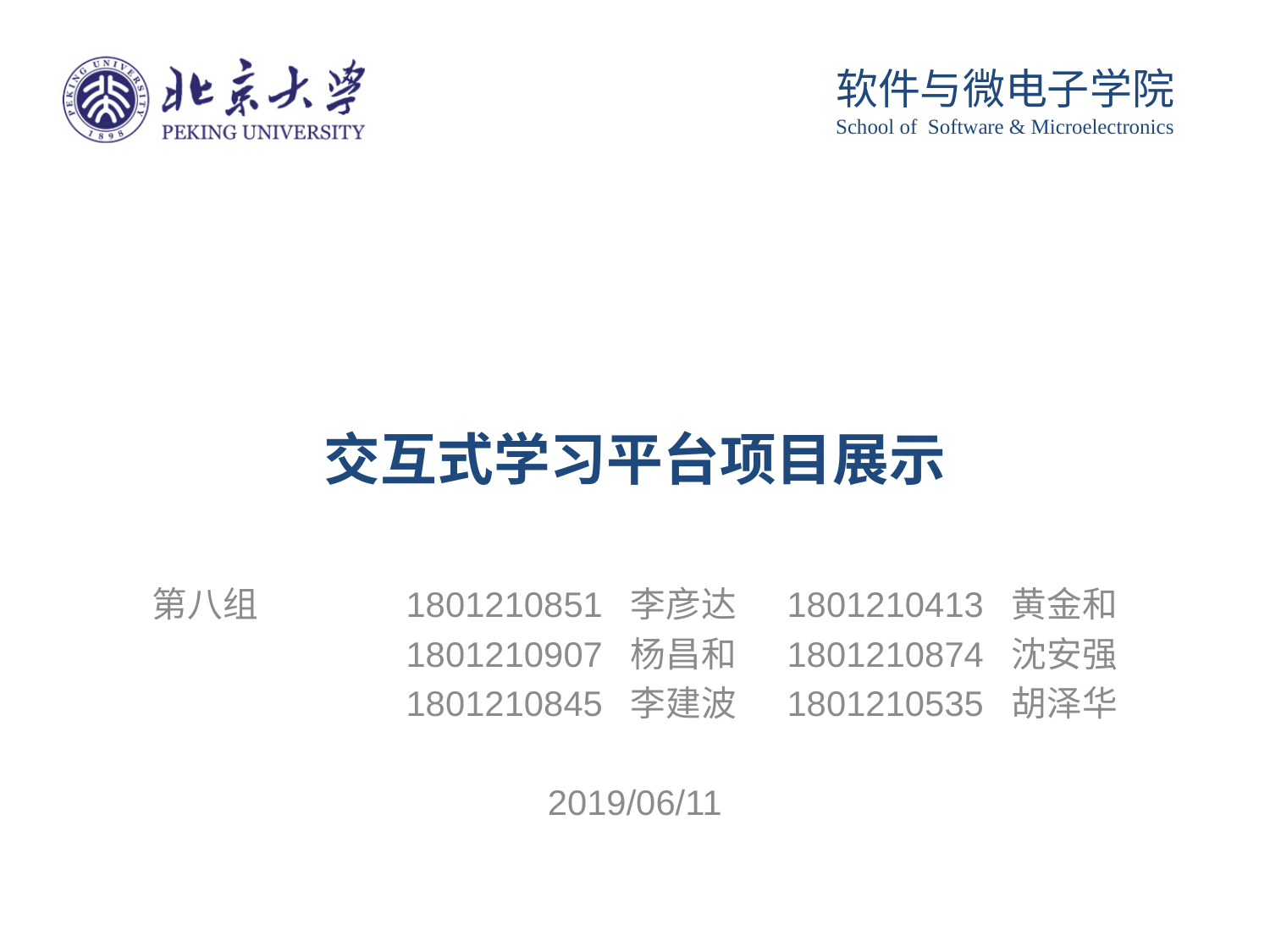

# 交互式学习平台项目展示
第八组		1801210851  李彦达	1801210413  黄金和
		1801210907  杨昌和	1801210874  沈安强
		1801210845  李建波	1801210535  胡泽华

2019/06/11